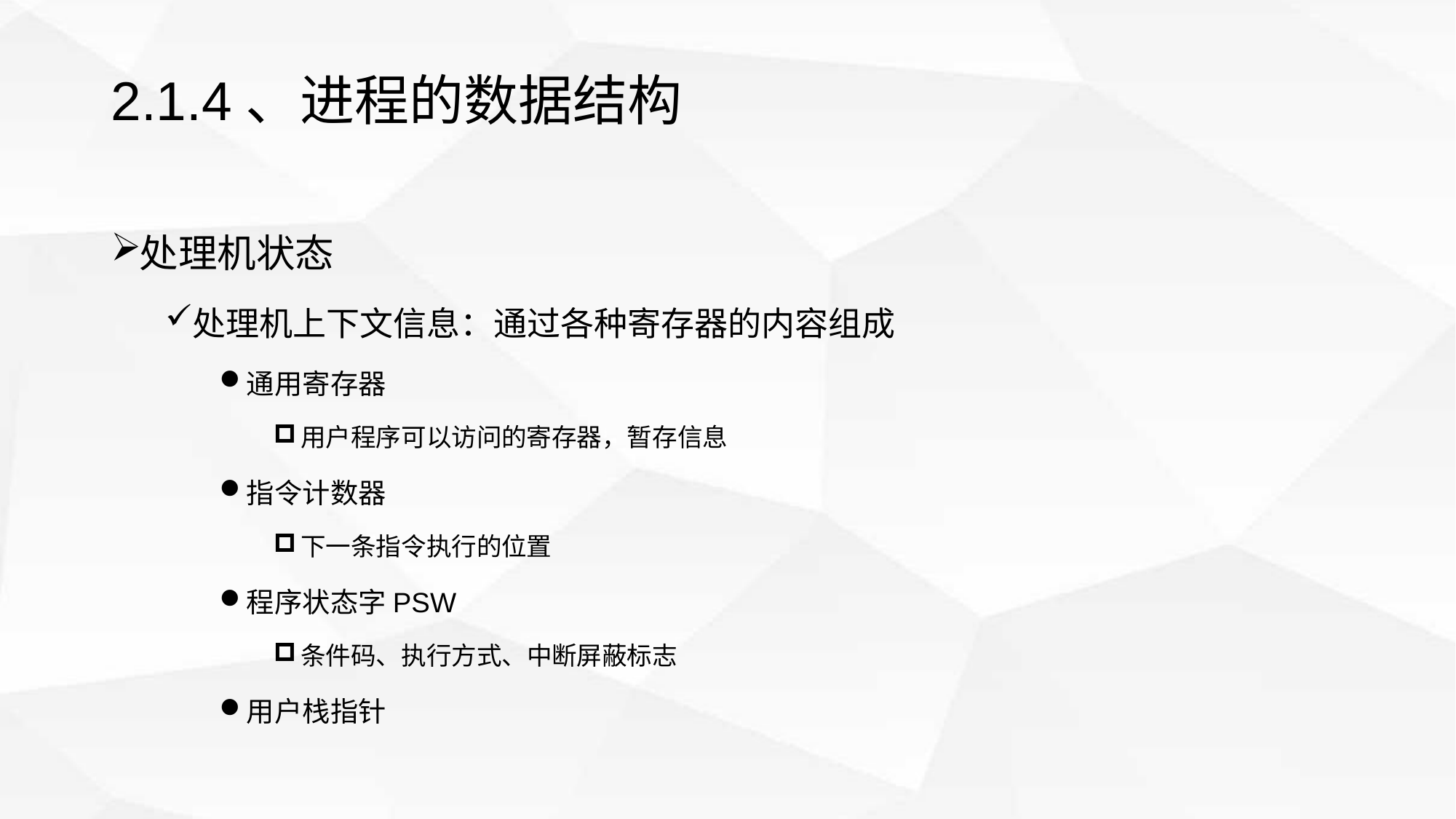

# 2.1.4、进程的数据结构
处理机状态
处理机上下文信息：通过各种寄存器的内容组成
通用寄存器
用户程序可以访问的寄存器，暂存信息
指令计数器
下一条指令执行的位置
程序状态字PSW
条件码、执行方式、中断屏蔽标志
用户栈指针